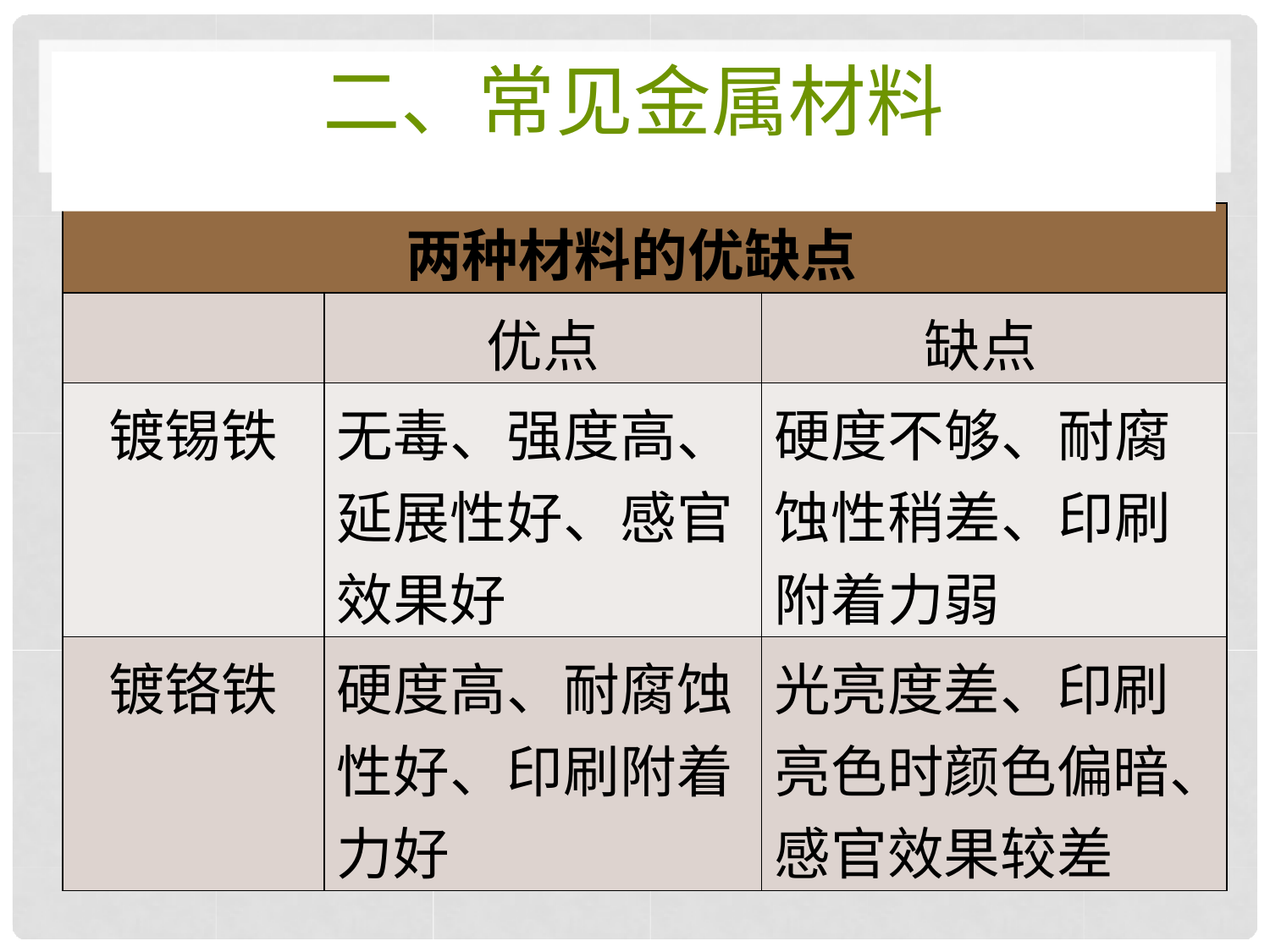

# 二、常见金属材料
| 两种材料的优缺点 |  |  |
| --- | --- | --- |
|  | 优点 | 缺点 |
| 镀锡铁 | 无毒、强度高、 延展性好、感官 效果好 | 硬度不够、耐腐 蚀性稍差、印刷 附着力弱 |
| 镀铬铁 | 硬度高、耐腐蚀 性好、印刷附着 力好 | 光亮度差、印刷 亮色时颜色偏暗、 感官效果较差 |